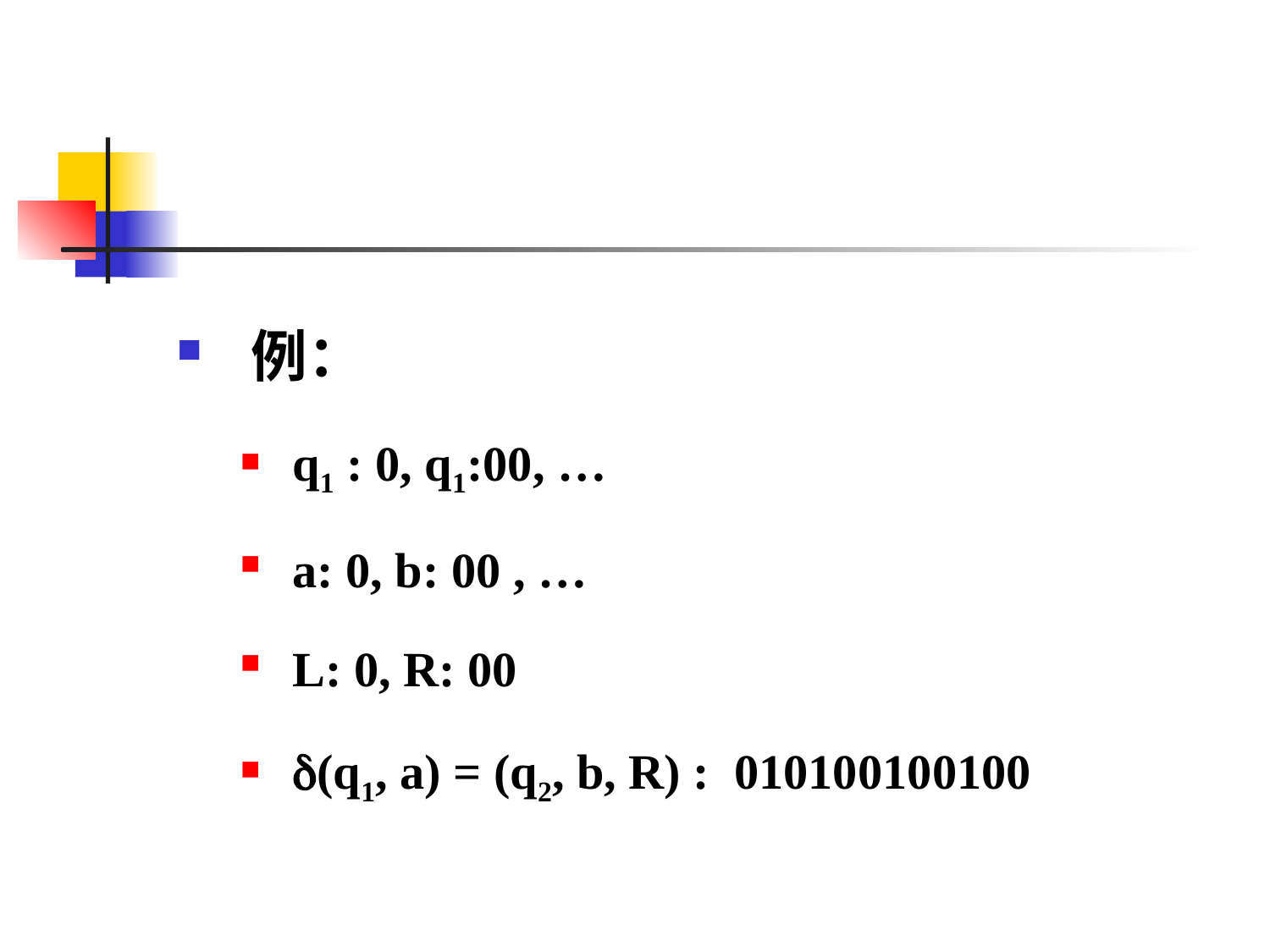

#
 例：
 q1 : 0, q1:00, …
 a: 0, b: 00 , …
 L: 0, R: 00
 δ(q1, a) = (q2, b, R) :  010100100100